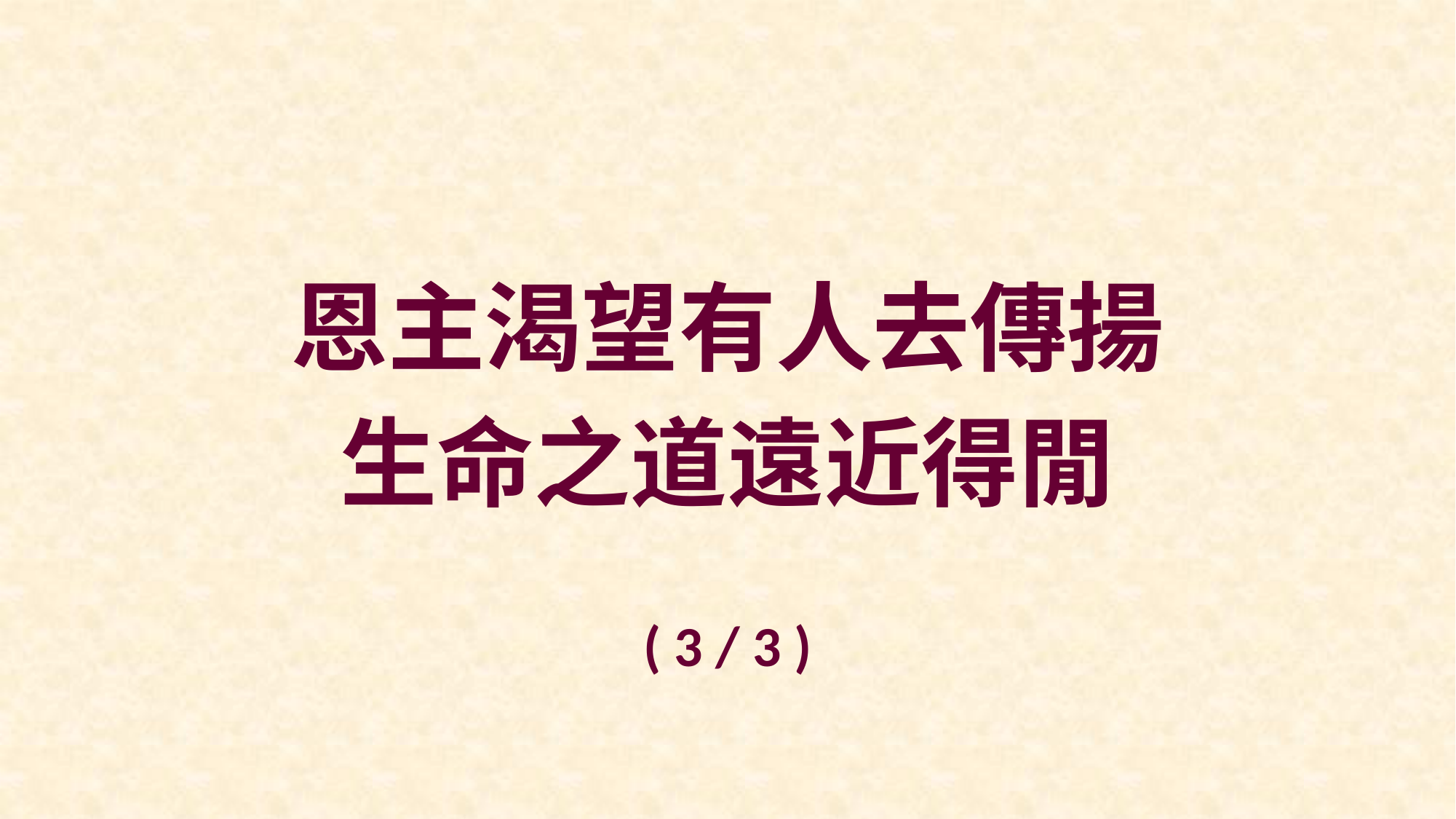

恩主渴望有人去傳揚
生命之道遠近得閒
( 3 / 3 )